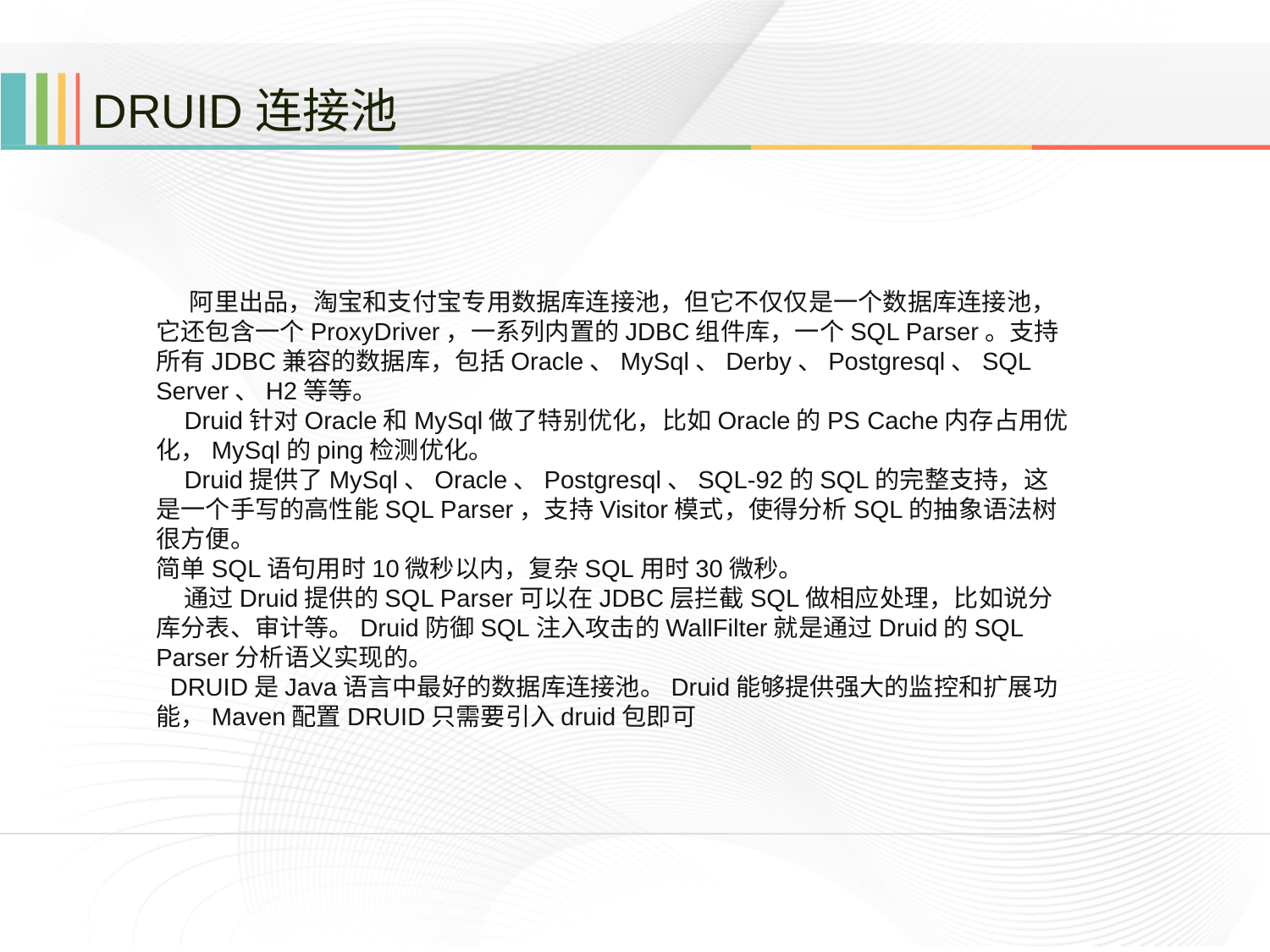

DRUID连接池

     阿里出品，淘宝和支付宝专用数据库连接池，但它不仅仅是一个数据库连接池，它还包含一个ProxyDriver，一系列内置的JDBC组件库，一个SQL Parser。支持所有JDBC兼容的数据库，包括Oracle、MySql、Derby、Postgresql、SQL Server、H2等等。
    Druid针对Oracle和MySql做了特别优化，比如Oracle的PS Cache内存占用优化，MySql的ping检测优化。
    Druid提供了MySql、Oracle、Postgresql、SQL-92的SQL的完整支持，这是一个手写的高性能SQL Parser，支持Visitor模式，使得分析SQL的抽象语法树很方便。
简单SQL语句用时10微秒以内，复杂SQL用时30微秒。
    通过Druid提供的SQL Parser可以在JDBC层拦截SQL做相应处理，比如说分库分表、审计等。Druid防御SQL注入攻击的WallFilter就是通过Druid的SQL Parser分析语义实现的。
  DRUID是Java语言中最好的数据库连接池。Druid能够提供强大的监控和扩展功能，Maven配置DRUID只需要引入druid包即可